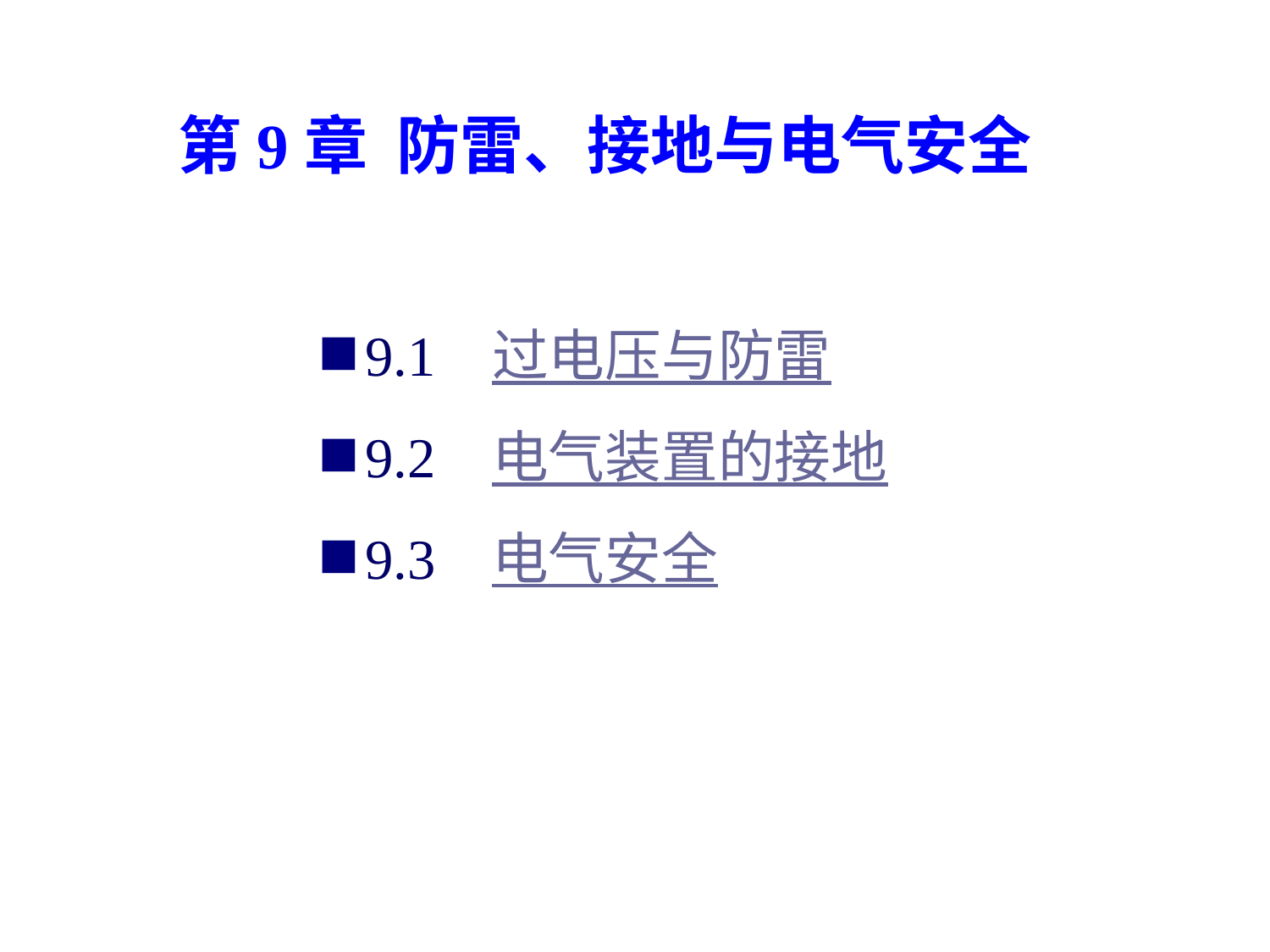

# 第9章  防雷、接地与电气安全
9.1   过电压与防雷
9.2   电气装置的接地
9.3   电气安全